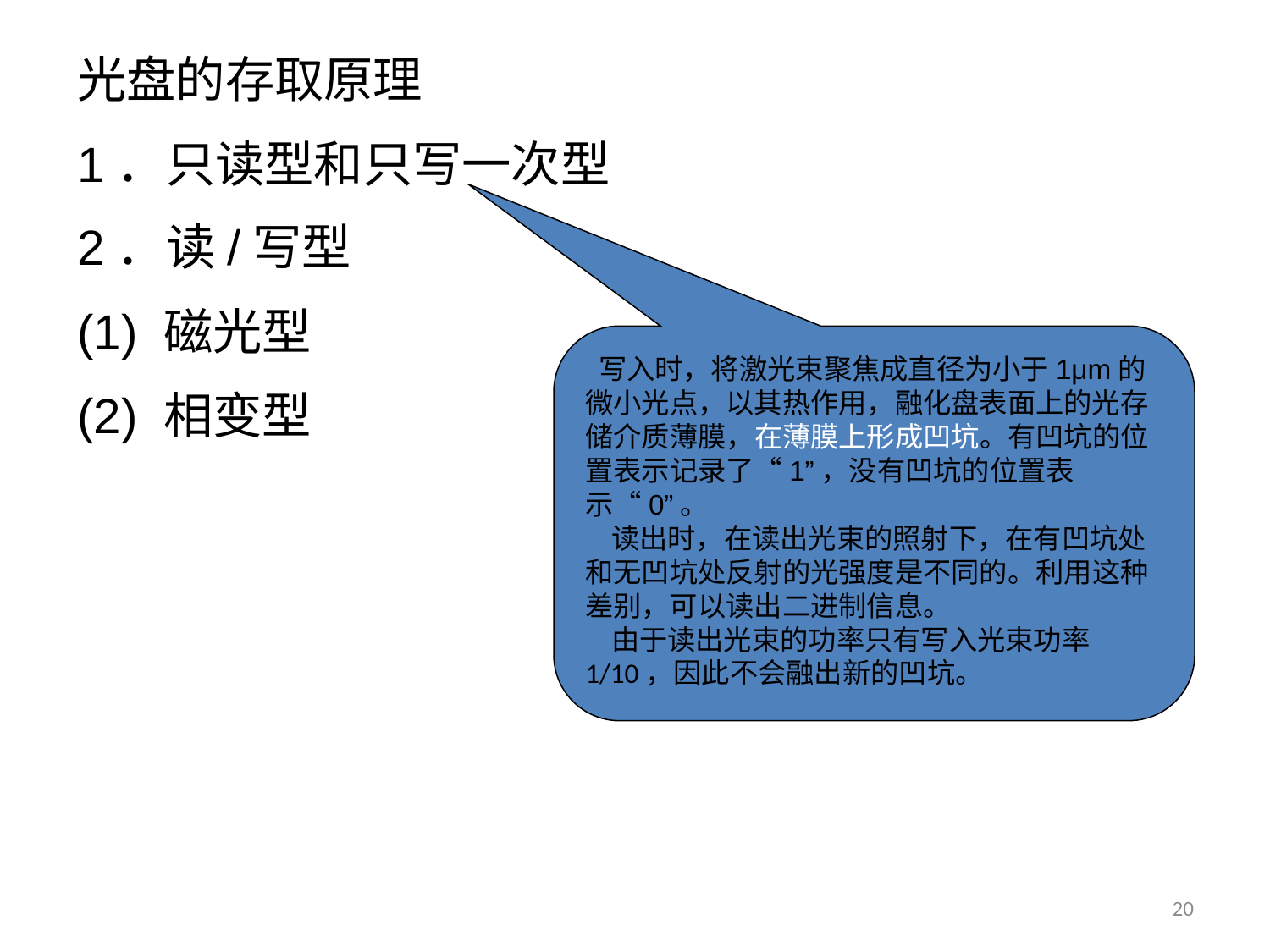

光盘的存取原理
1．只读型和只写一次型
2．读/写型
(1) 磁光型
(2) 相变型
 写入时，将激光束聚焦成直径为小于1μm的微小光点，以其热作用，融化盘表面上的光存储介质薄膜，在薄膜上形成凹坑。有凹坑的位置表示记录了“1”，没有凹坑的位置表示“0”。
   读出时，在读出光束的照射下，在有凹坑处和无凹坑处反射的光强度是不同的。利用这种差别，可以读出二进制信息。
   由于读出光束的功率只有写入光束功率1/10，因此不会融出新的凹坑。
20